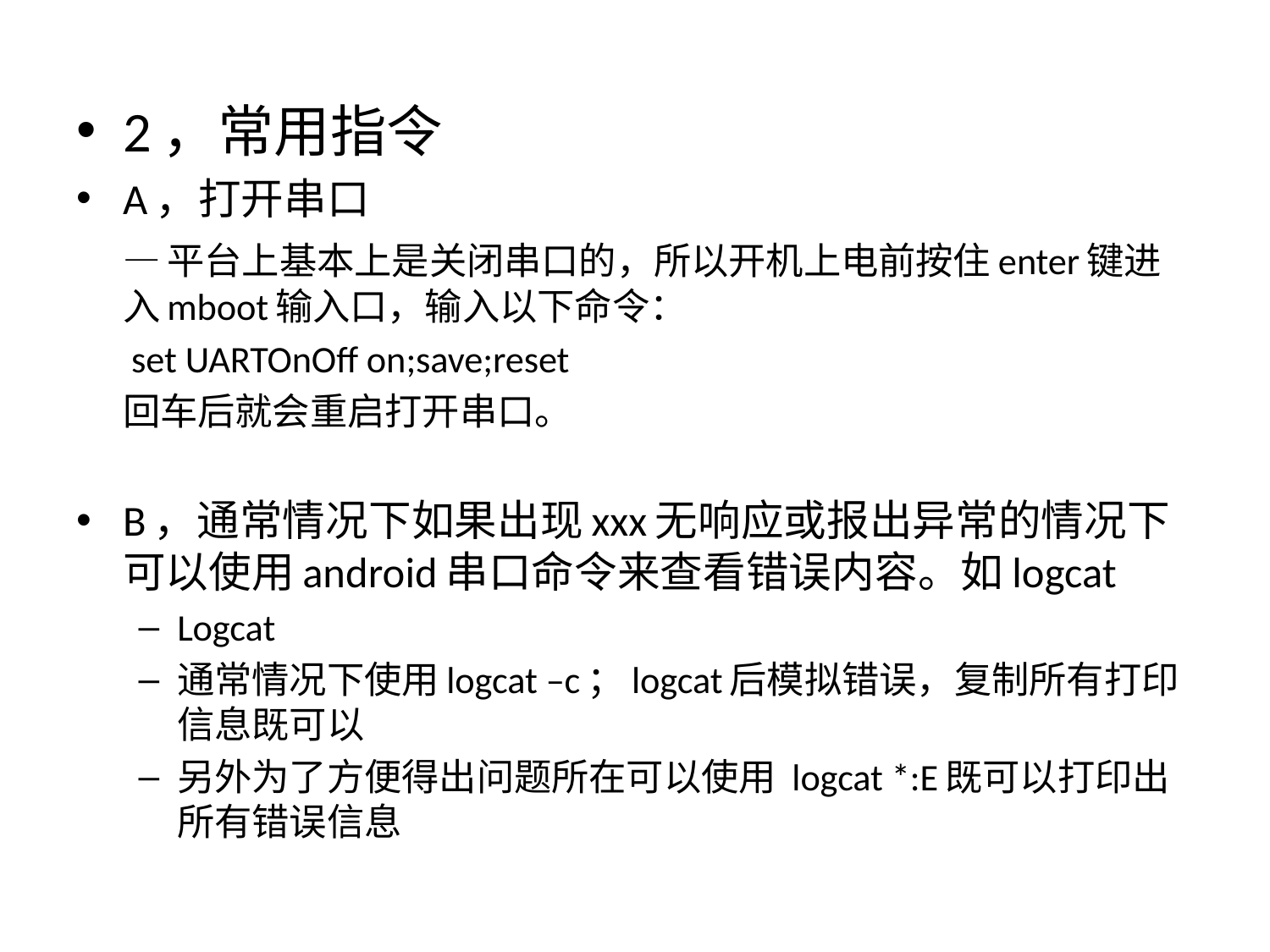

2，常用指令
A，打开串口
	—平台上基本上是关闭串口的，所以开机上电前按住enter键进入mboot输入口，输入以下命令：
		 set UARTOnOff on;save;reset
	回车后就会重启打开串口。

B，通常情况下如果出现xxx无响应或报出异常的情况下可以使用android串口命令来查看错误内容。如logcat
Logcat
通常情况下使用logcat –c；logcat后模拟错误，复制所有打印信息既可以
另外为了方便得出问题所在可以使用 logcat *:E既可以打印出所有错误信息